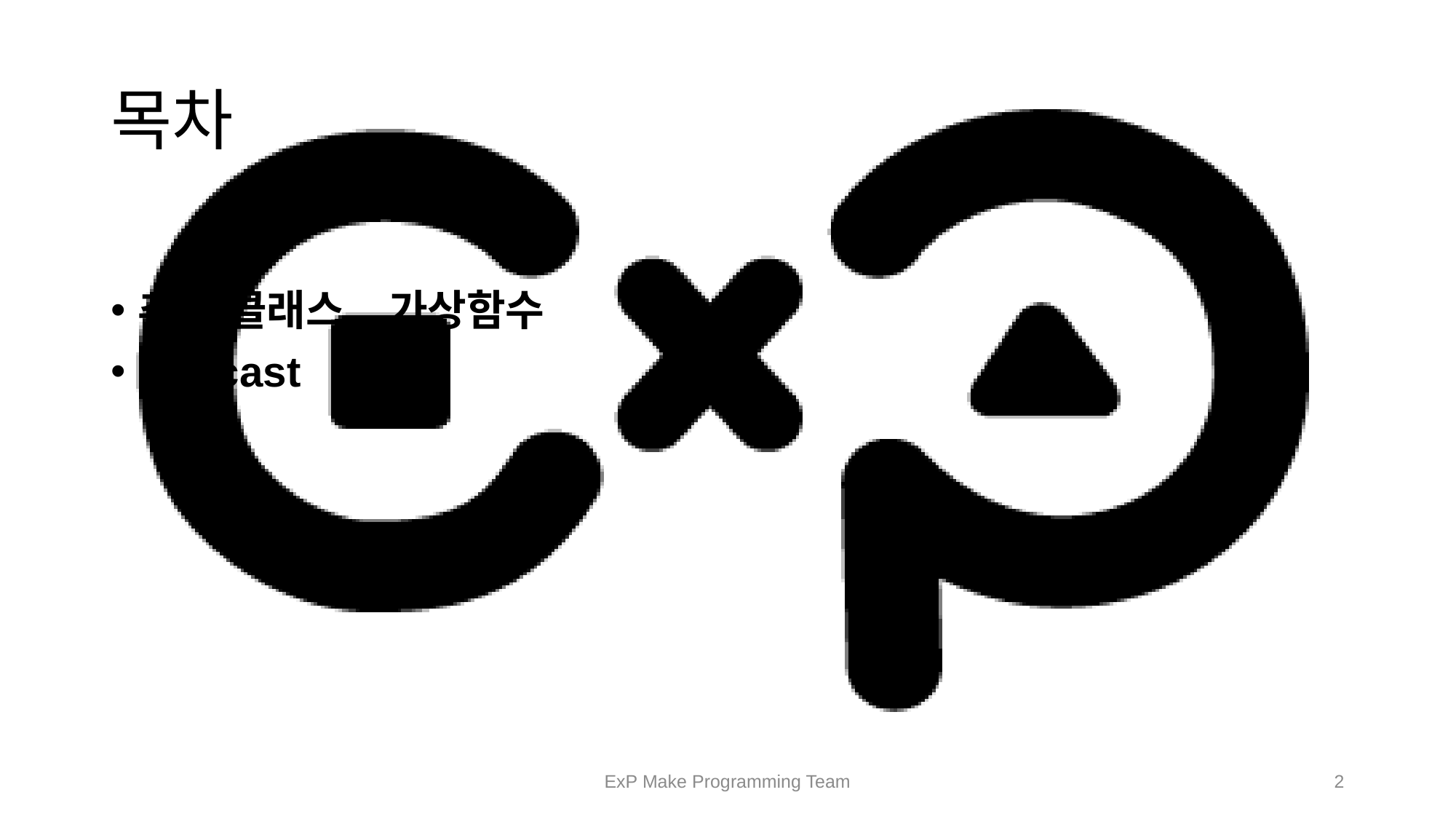

# 목차

추상 클래스, 가상함수
Raycast
ExP Make Programming Team
2